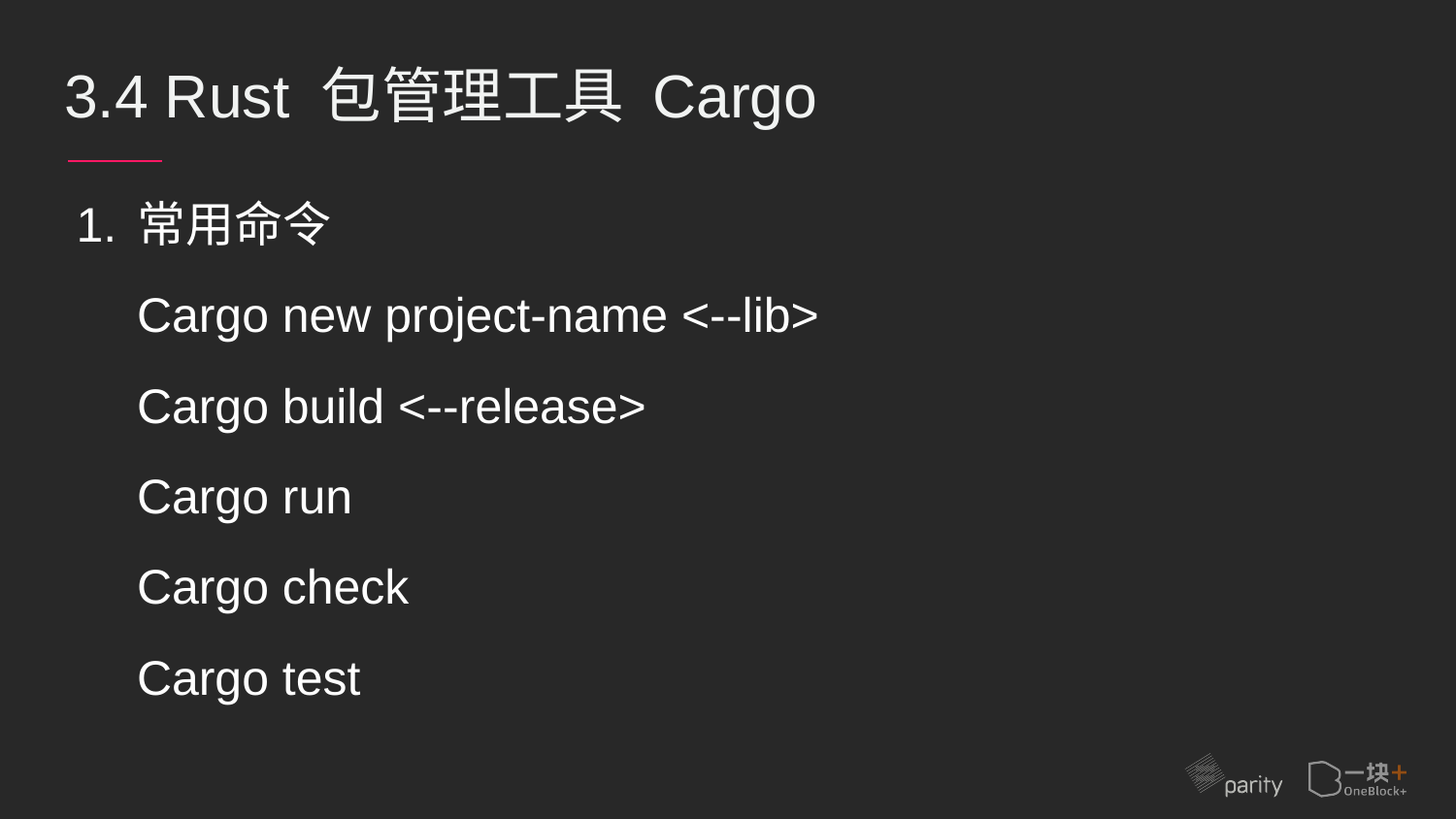

3.4 Rust 包管理工具 Cargo

常用命令
Cargo new project-name <--lib>
Cargo build <--release>
Cargo run
Cargo check
Cargo test